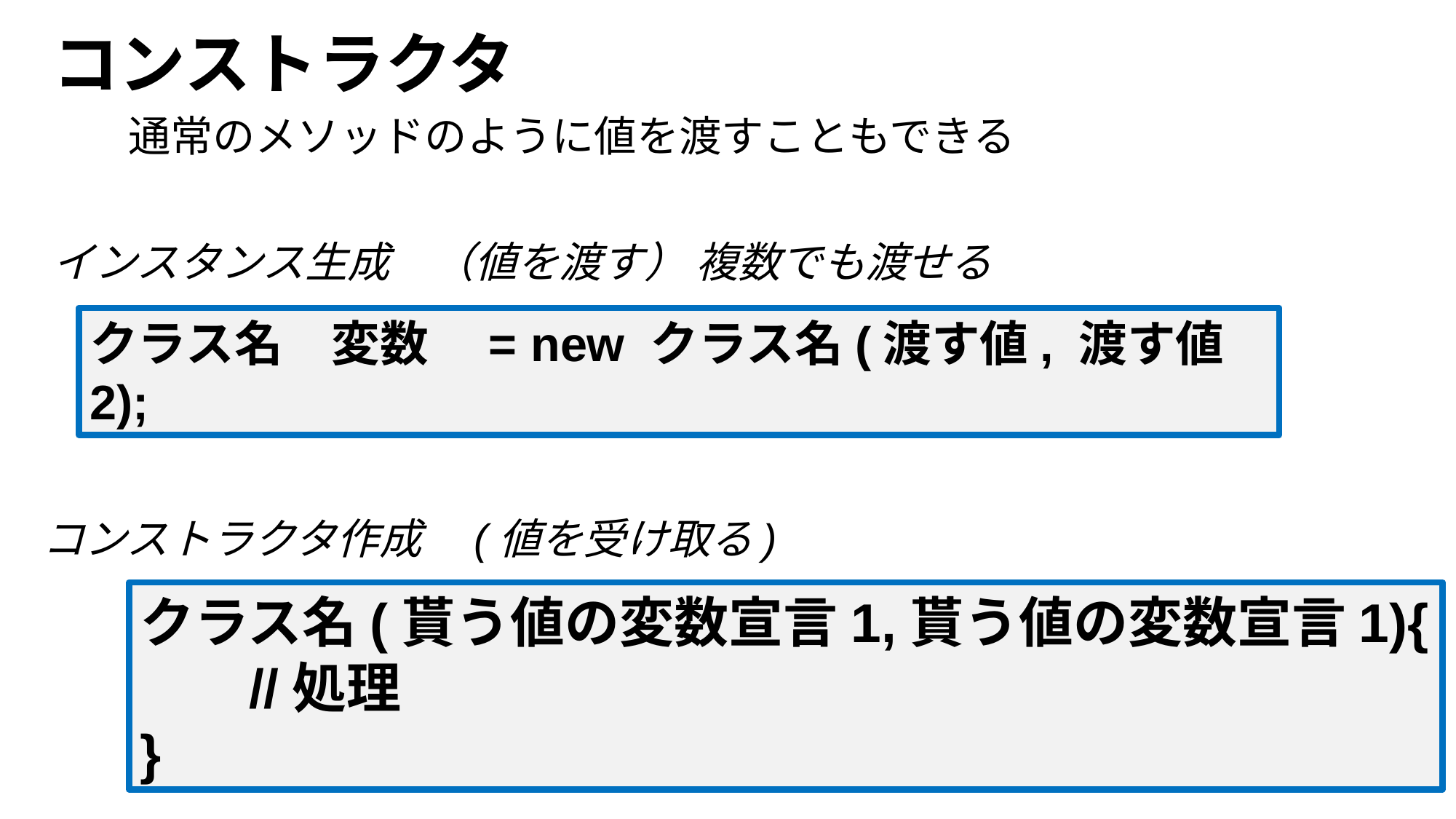

# コンストラクタ
通常のメソッドのように値を渡すこともできる
インスタンス生成　（値を渡す） 複数でも渡せる
クラス名　変数　= new クラス名(渡す値, 渡す値2);
コンストラクタ作成　(値を受け取る)
クラス名(貰う値の変数宣言1,貰う値の変数宣言1){
  	//処理
}